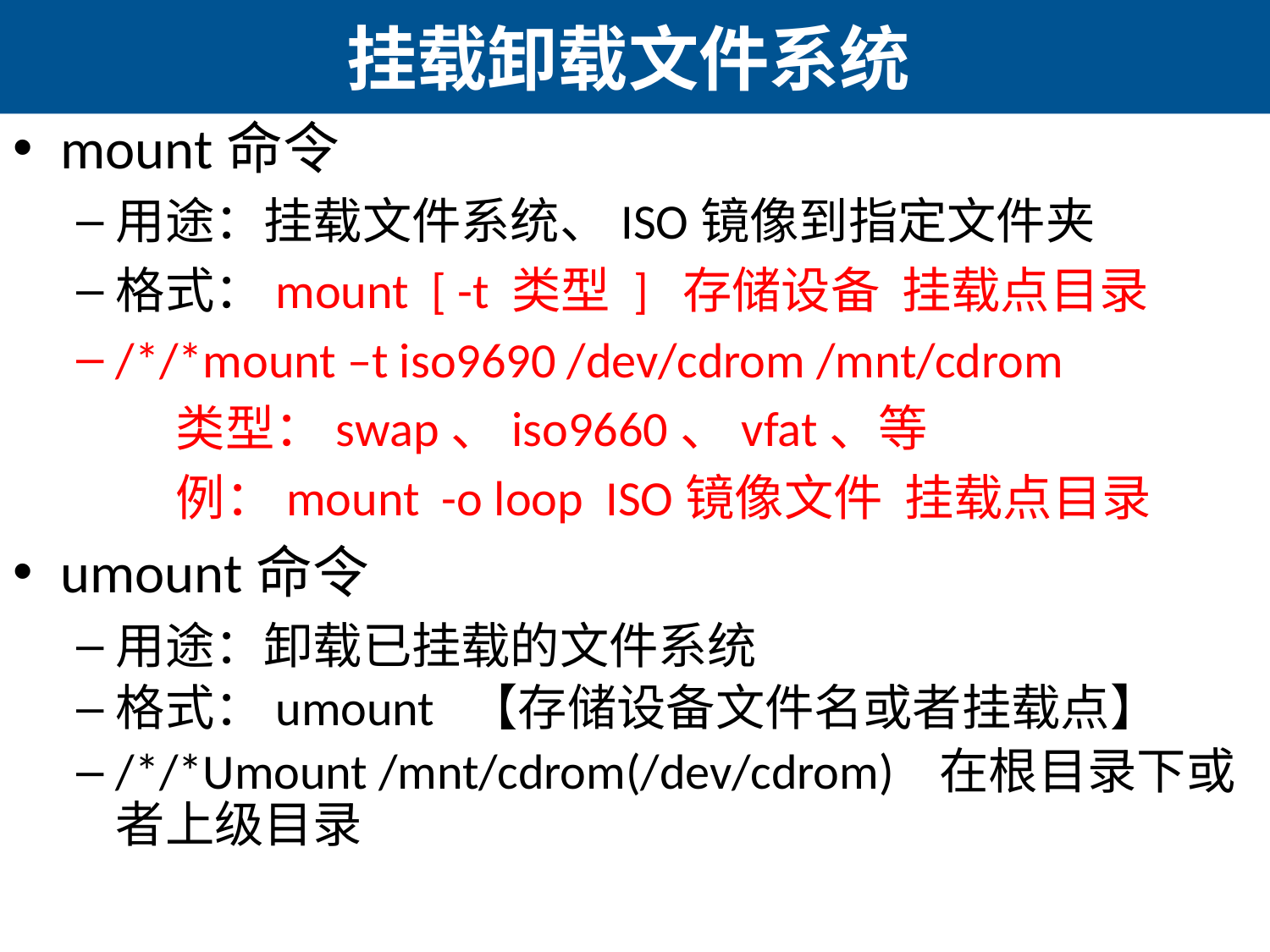

# 挂载卸载文件系统
mount命令
用途：挂载文件系统、ISO镜像到指定文件夹
格式：mount  [ -t 类型 ]  存储设备  挂载点目录
/*/*mount –t iso9690 /dev/cdrom /mnt/cdrom
        类型：swap、iso9660、vfat、等
        例：mount  -o loop  ISO镜像文件  挂载点目录
umount命令
用途：卸载已挂载的文件系统
格式：umount  【存储设备文件名或者挂载点】
/*/*Umount /mnt/cdrom(/dev/cdrom)   在根目录下或者上级目录